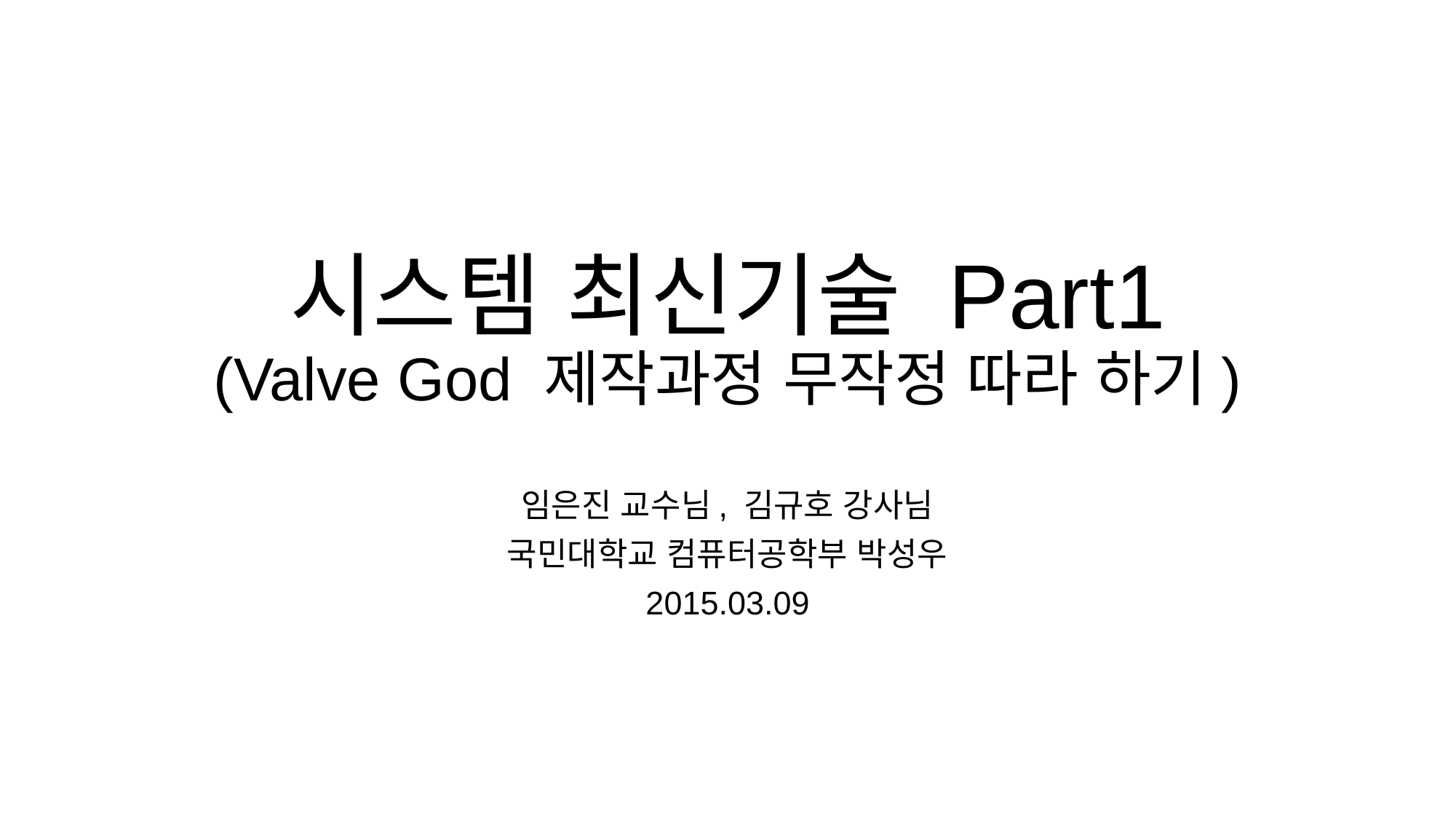

# 시스템 최신기술 Part1 (Valve God 제작과정 무작정 따라 하기)

임은진 교수님, 김규호 강사님
국민대학교 컴퓨터공학부 박성우
2015.03.09